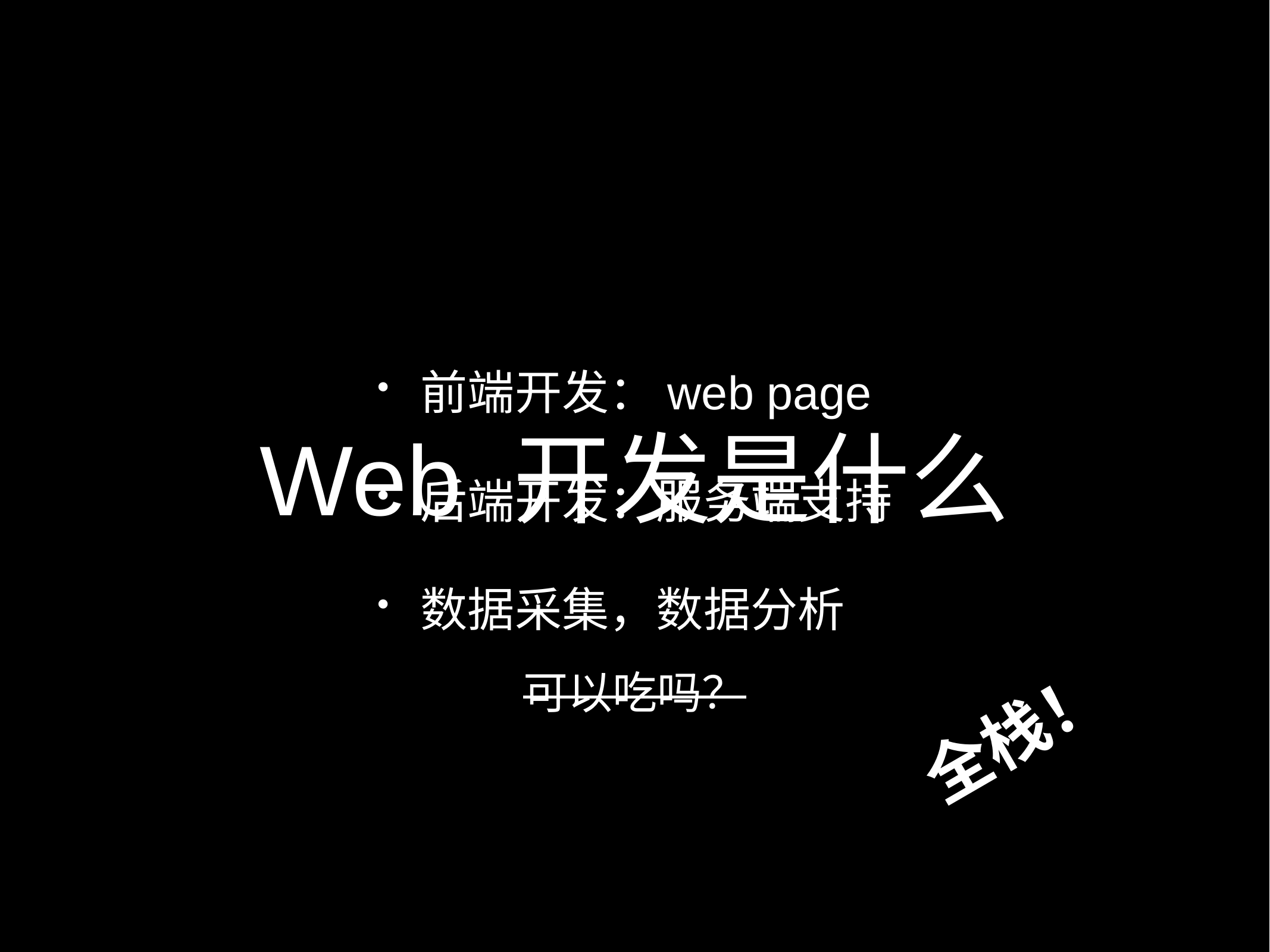

# Web 开发是什么
前端开发：web page
后端开发：服务端支持
数据采集，数据分析
可以吃吗？
全栈！